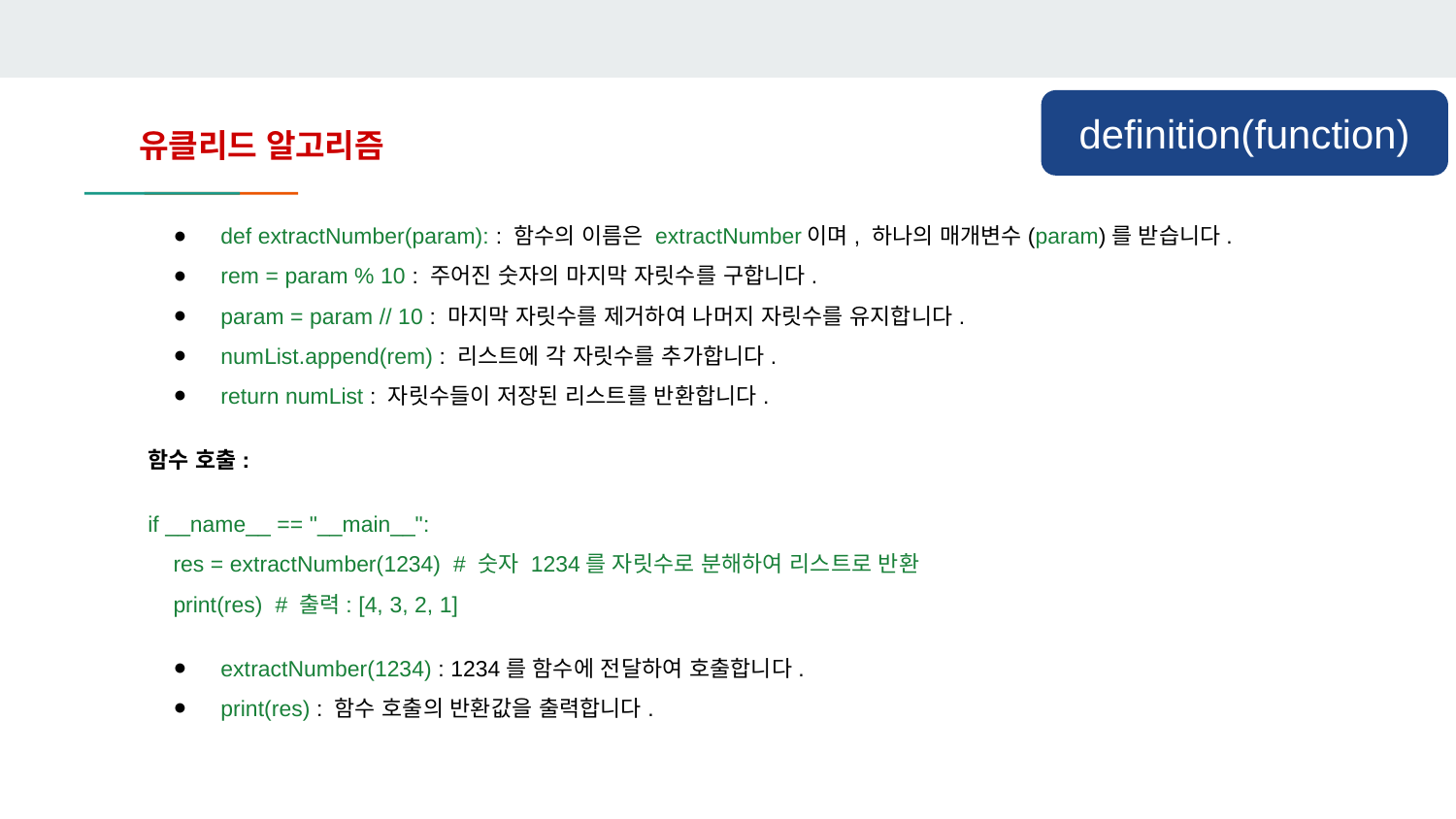

definition(function)
유클리드 알고리즘
def extractNumber(param): : 함수의 이름은 extractNumber이며, 하나의 매개변수(param)를 받습니다.
rem = param % 10 : 주어진 숫자의 마지막 자릿수를 구합니다.
param = param // 10 : 마지막 자릿수를 제거하여 나머지 자릿수를 유지합니다.
numList.append(rem) : 리스트에 각 자릿수를 추가합니다.
return numList : 자릿수들이 저장된 리스트를 반환합니다.
함수 호출:
if __name__ == "__main__":
    res = extractNumber(1234)  # 숫자 1234를 자릿수로 분해하여 리스트로 반환
    print(res)  # 출력: [4, 3, 2, 1]
extractNumber(1234) : 1234를 함수에 전달하여 호출합니다.
print(res) : 함수 호출의 반환값을 출력합니다.